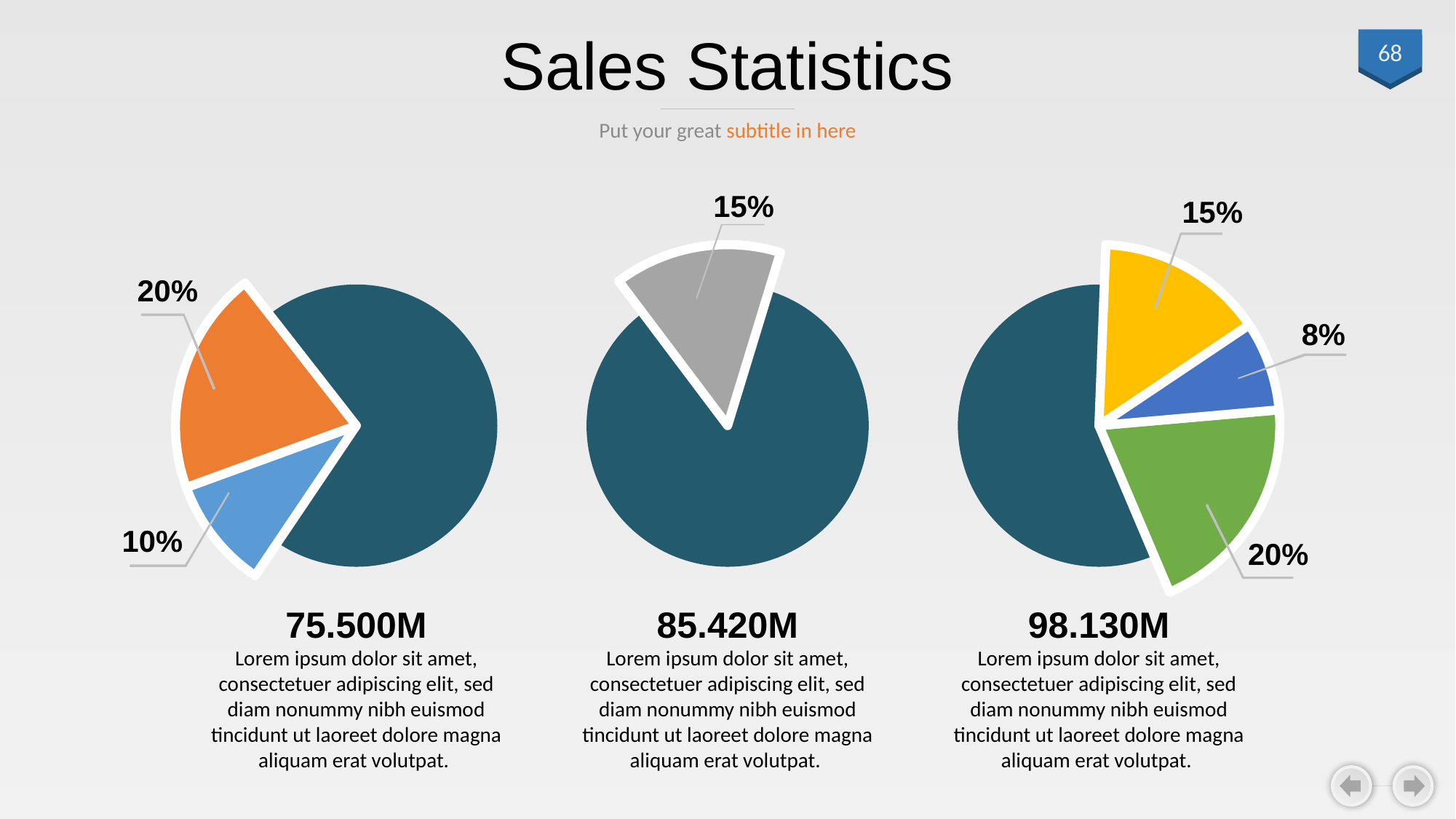

# Sales Statistics
68
Put your great subtitle in here
15%
15%

### Chart

| Category | 销售额 |
|---|---|
| 第一季度 | 0.25 |
| 第二季度 | 0.45 |
| 第三季度 | 0.1 |
| 第四季度 | 0.2 |

### Chart

| Category | 销售额 |
|---|---|
| 第一季度 | 0.25 |
| 第二季度 | 0.4 |
| 第三季度 | 0.15 |
| 第四季度 | 0.2 |

### Chart

| Category | 销售额 |
|---|---|
| 第一季度 | 0.2 |
| 第二季度 | 0.57 |
| 第三季度 | 0.15 |
| 第四季度 | 0.08 |
20%

8%

10%
20%
75.500M
Lorem ipsum dolor sit amet, consectetuer adipiscing elit, sed diam nonummy nibh euismod tincidunt ut laoreet dolore magna aliquam erat volutpat.
85.420M
Lorem ipsum dolor sit amet, consectetuer adipiscing elit, sed diam nonummy nibh euismod tincidunt ut laoreet dolore magna aliquam erat volutpat.
98.130M
Lorem ipsum dolor sit amet, consectetuer adipiscing elit, sed diam nonummy nibh euismod tincidunt ut laoreet dolore magna aliquam erat volutpat.